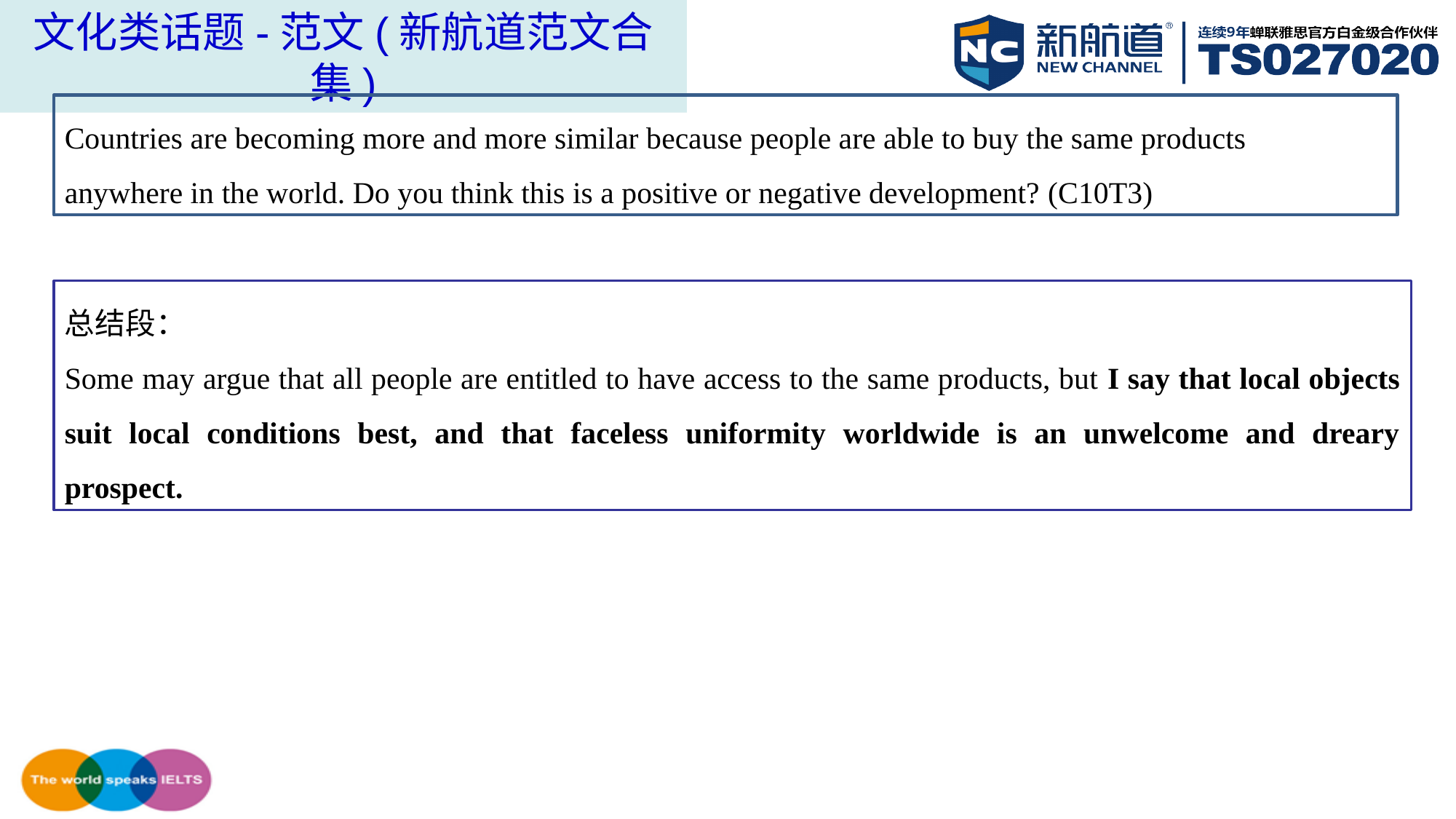

文化类话题-范文(新航道范文合集)
Countries are becoming more and more similar because people are able to buy the same products
anywhere in the world. Do you think this is a positive or negative development? (C10T3)
总结段：
Some may argue that all people are entitled to have access to the same products, but I say that local objects suit local conditions best, and that faceless uniformity worldwide is an unwelcome and dreary prospect.